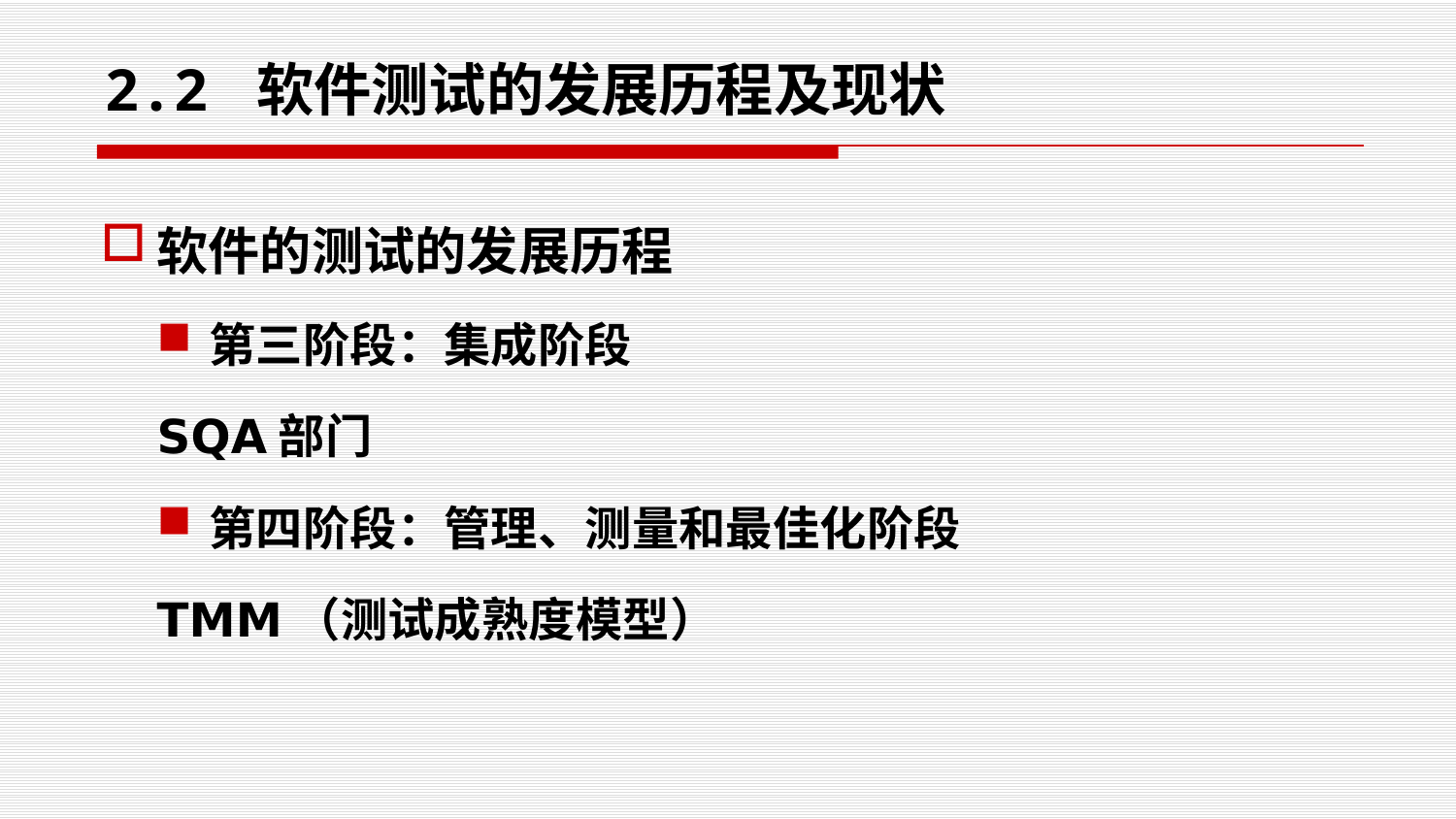

# 2.2 软件测试的发展历程及现状
软件的测试的发展历程
第三阶段：集成阶段
SQA部门
第四阶段：管理、测量和最佳化阶段
TMM（测试成熟度模型）